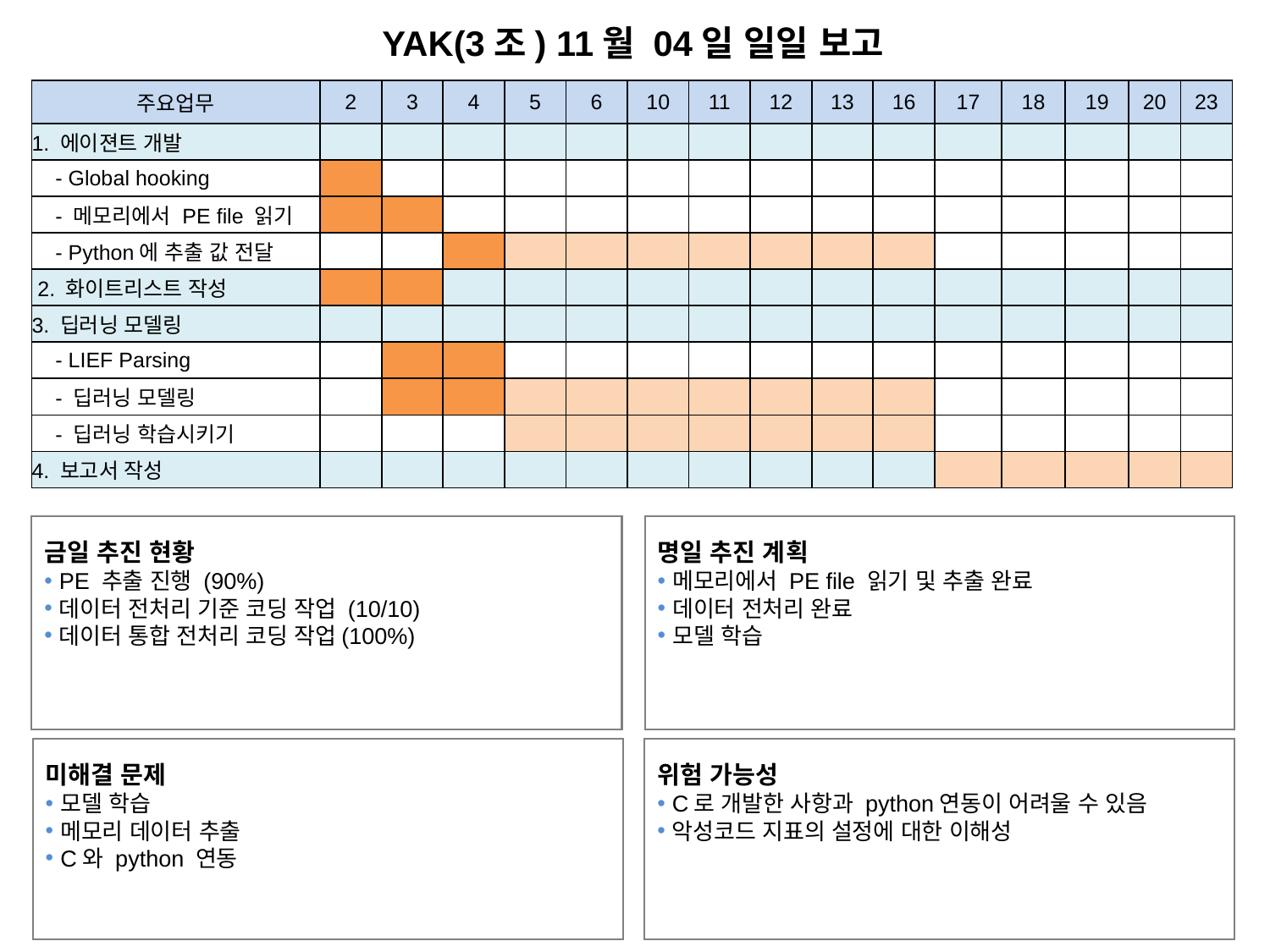

YAK(3조) 11월 04일 일일 보고
| 주요업무 | 2 | 3 | 4 | 5 | 6 | 10 | 11 | 12 | 13 | 16 | 17 | 18 | 19 | 20 | 23 |
| --- | --- | --- | --- | --- | --- | --- | --- | --- | --- | --- | --- | --- | --- | --- | --- |
| 1. 에이젼트 개발 |  |  |  |  |  |  |  |  |  |  |  |  |  |  |  |
| - Global hooking |  |  |  |  |  |  |  |  |  |  |  |  |  |  |  |
| - 메모리에서 PE file 읽기 |  |  |  |  |  |  |  |  |  |  |  |  |  |  |  |
| - Python에 추출 값 전달 |  |  |  |  |  |  |  |  |  |  |  |  |  |  |  |
| 2. 화이트리스트 작성 |  |  |  |  |  |  |  |  |  |  |  |  |  |  |  |
| 3. 딥러닝 모델링 |  |  |  |  |  |  |  |  |  |  |  |  |  |  |  |
| - LIEF Parsing |  |  |  |  |  |  |  |  |  |  |  |  |  |  |  |
| - 딥러닝 모델링 |  |  |  |  |  |  |  |  |  |  |  |  |  |  |  |
| - 딥러닝 학습시키기 |  |  |  |  |  |  |  |  |  |  |  |  |  |  |  |
| 4. 보고서 작성 |  |  |  |  |  |  |  |  |  |  |  |  |  |  |  |
금일 추진 현황
PE 추출 진행 (90%)
데이터 전처리 기준 코딩 작업 (10/10)
데이터 통합 전처리 코딩 작업(100%)

명일 추진 계획
메모리에서 PE file 읽기 및 추출 완료
데이터 전처리 완료
모델 학습
위험 가능성
C로 개발한 사항과 python연동이 어려울 수 있음
악성코드 지표의 설정에 대한 이해성

미해결 문제
모델 학습
메모리 데이터 추출
C와 python 연동